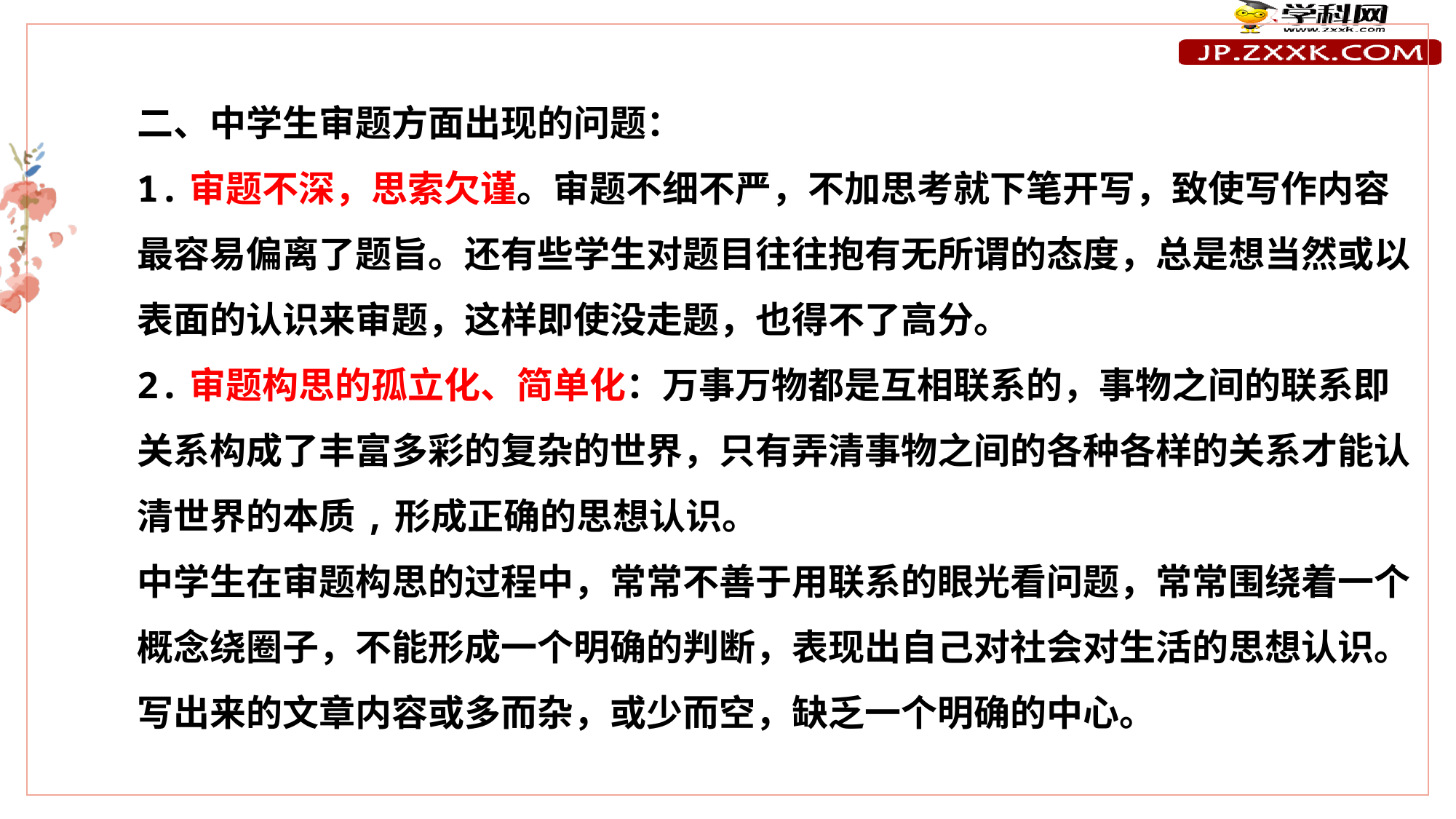

二、中学生审题方面出现的问题：
1.审题不深，思索欠谨。审题不细不严，不加思考就下笔开写，致使写作内容最容易偏离了题旨。还有些学生对题目往往抱有无所谓的态度，总是想当然或以表面的认识来审题，这样即使没走题，也得不了高分。
2.审题构思的孤立化、简单化：万事万物都是互相联系的，事物之间的联系即关系构成了丰富多彩的复杂的世界，只有弄清事物之间的各种各样的关系才能认清世界的本质,形成正确的思想认识。
中学生在审题构思的过程中，常常不善于用联系的眼光看问题，常常围绕着一个概念绕圈子，不能形成一个明确的判断，表现出自己对社会对生活的思想认识。写出来的文章内容或多而杂，或少而空，缺乏一个明确的中心。